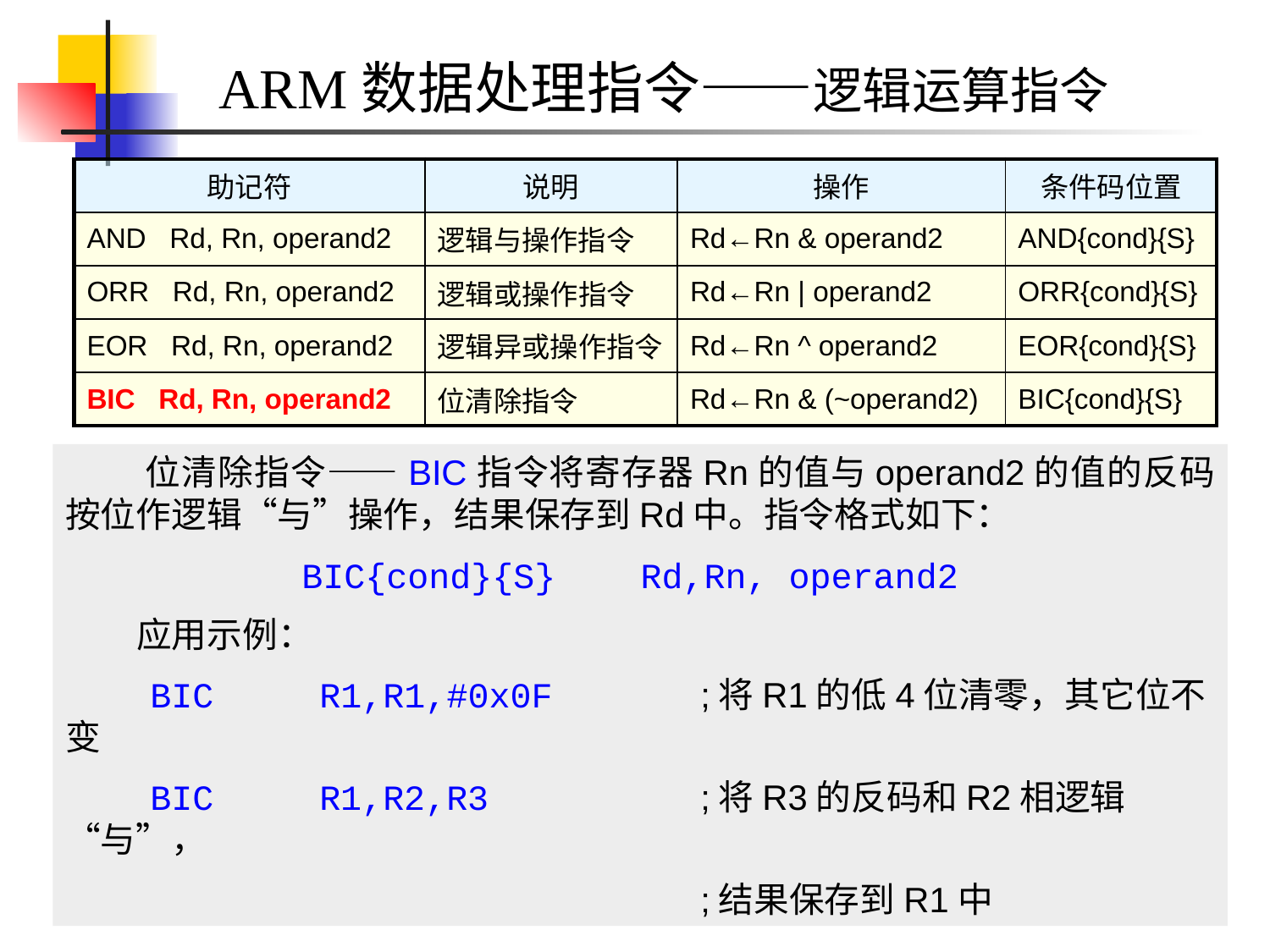

ARM数据处理指令——逻辑运算指令
| 助记符 | 说明 | 操作 | 条件码位置 |
| --- | --- | --- | --- |
| AND Rd, Rn, operand2 | 逻辑与操作指令 | Rd←Rn & operand2 | AND{cond}{S} |
| ORR Rd, Rn, operand2 | 逻辑或操作指令 | Rd←Rn | operand2 | ORR{cond}{S} |
| EOR Rd, Rn, operand2 | 逻辑异或操作指令 | Rd←Rn ^ operand2 | EOR{cond}{S} |
| BIC Rd, Rn, operand2 | 位清除指令 | Rd←Rn & (~operand2) | BIC{cond}{S} |
        位清除指令——BIC指令将寄存器Rn的值与operand2的值的反码按位作逻辑“与”操作，结果保存到Rd中。指令格式如下：
BIC{cond}{S}    Rd,Rn, operand2
        应用示例：
    BIC     R1,R1,#0x0F		;将R1的低4位清零，其它位不变
    BIC	R1,R2,R3		;将R3的反码和R2相逻辑“与”，
					;结果保存到R1中